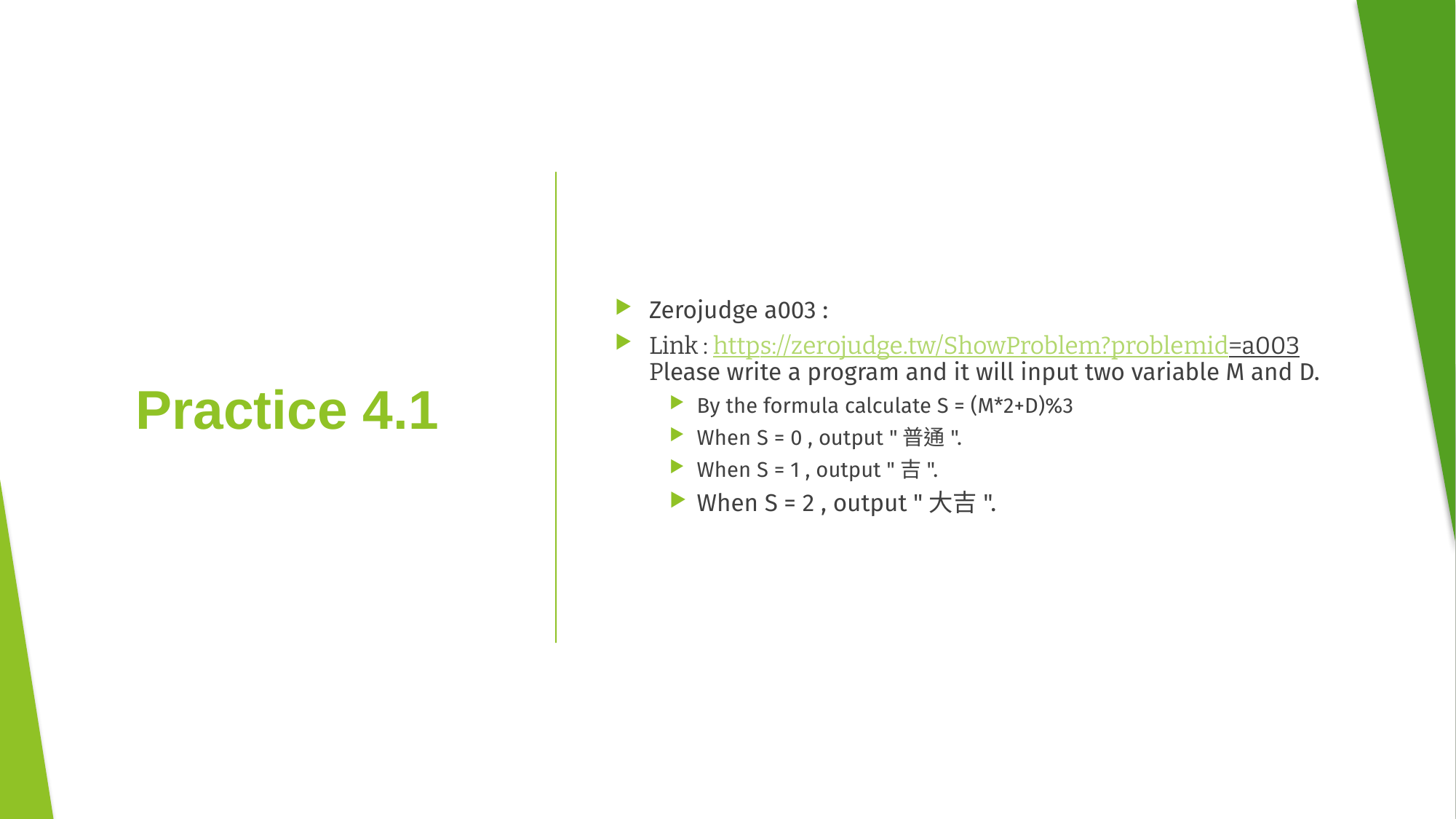

Zerojudge a003 :
Link : https://zerojudge.tw/ShowProblem?problemid=a003
Please write a program and it will input two variable M and D.
By the formula calculate S = (M*2+D)%3
When S = 0 , output "普通".
When S = 1 , output "吉".
When S = 2 , output "大吉".
# Practice 4.1